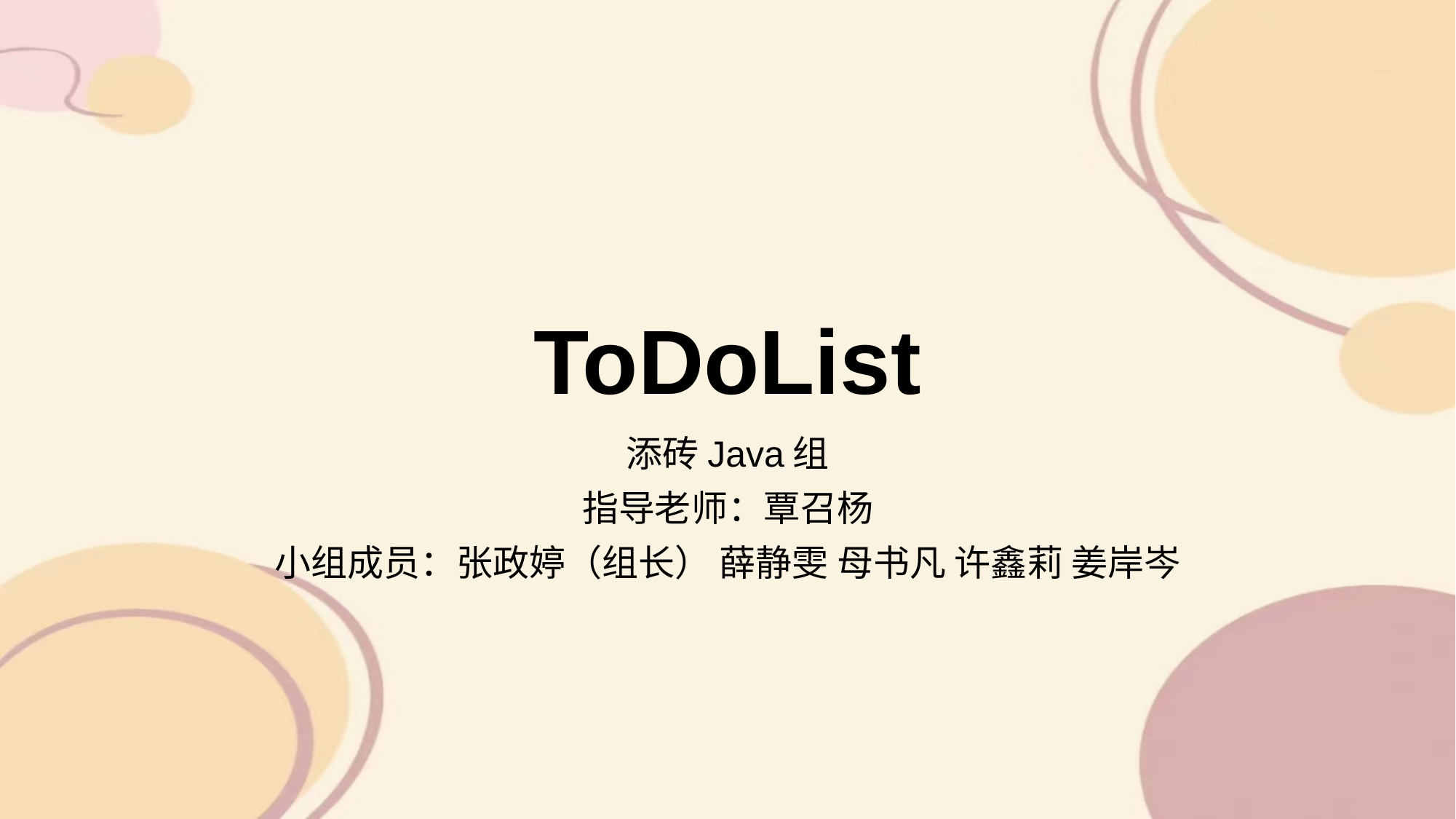

# ToDoList
添砖Java组
指导老师：覃召杨
小组成员：张政婷（组长） 薛静雯 母书凡 许鑫莉 姜岸岑